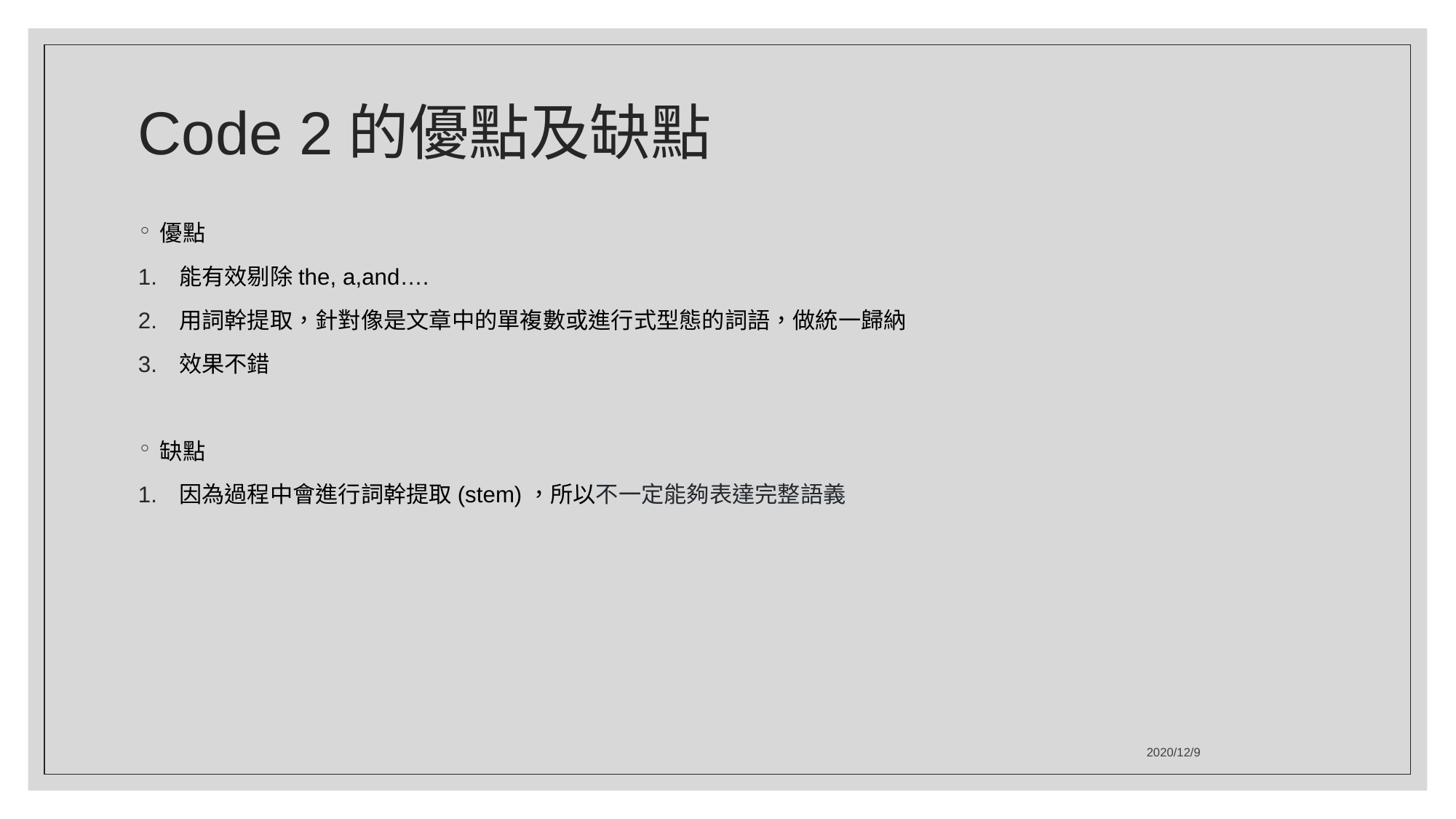

# Code 2的優點及缺點
優點
能有效剔除the, a,and….
用詞幹提取，針對像是文章中的單複數或進行式型態的詞語，做統一歸納
效果不錯

缺點
因為過程中會進行詞幹提取(stem)，所以不一定能夠表達完整語義
2020/12/9